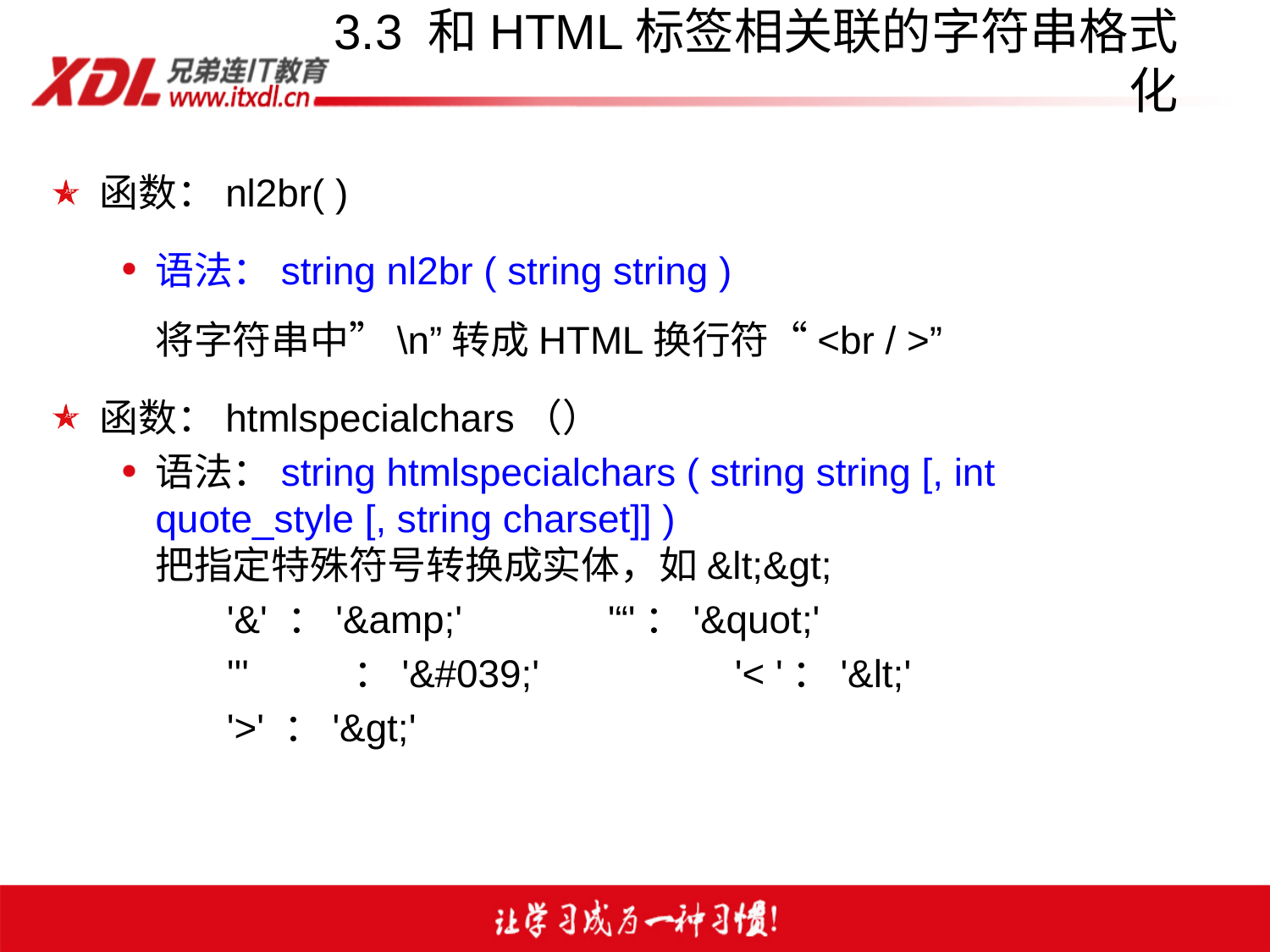

# 3.3 和HTML标签相关联的字符串格式化
函数：nl2br( )
语法：string nl2br ( string string )
将字符串中”\n”转成HTML换行符“<br / >”
函数：htmlspecialchars（）
语法：string htmlspecialchars ( string string [, int quote_style [, string charset]] )
把指定特殊符号转换成实体，如&lt;&gt;
		'&' ：'&amp;' 		'“'：'&quot;'
		'''	：'&#039;'		'< '：'&lt;'
		'>' ：'&gt;'